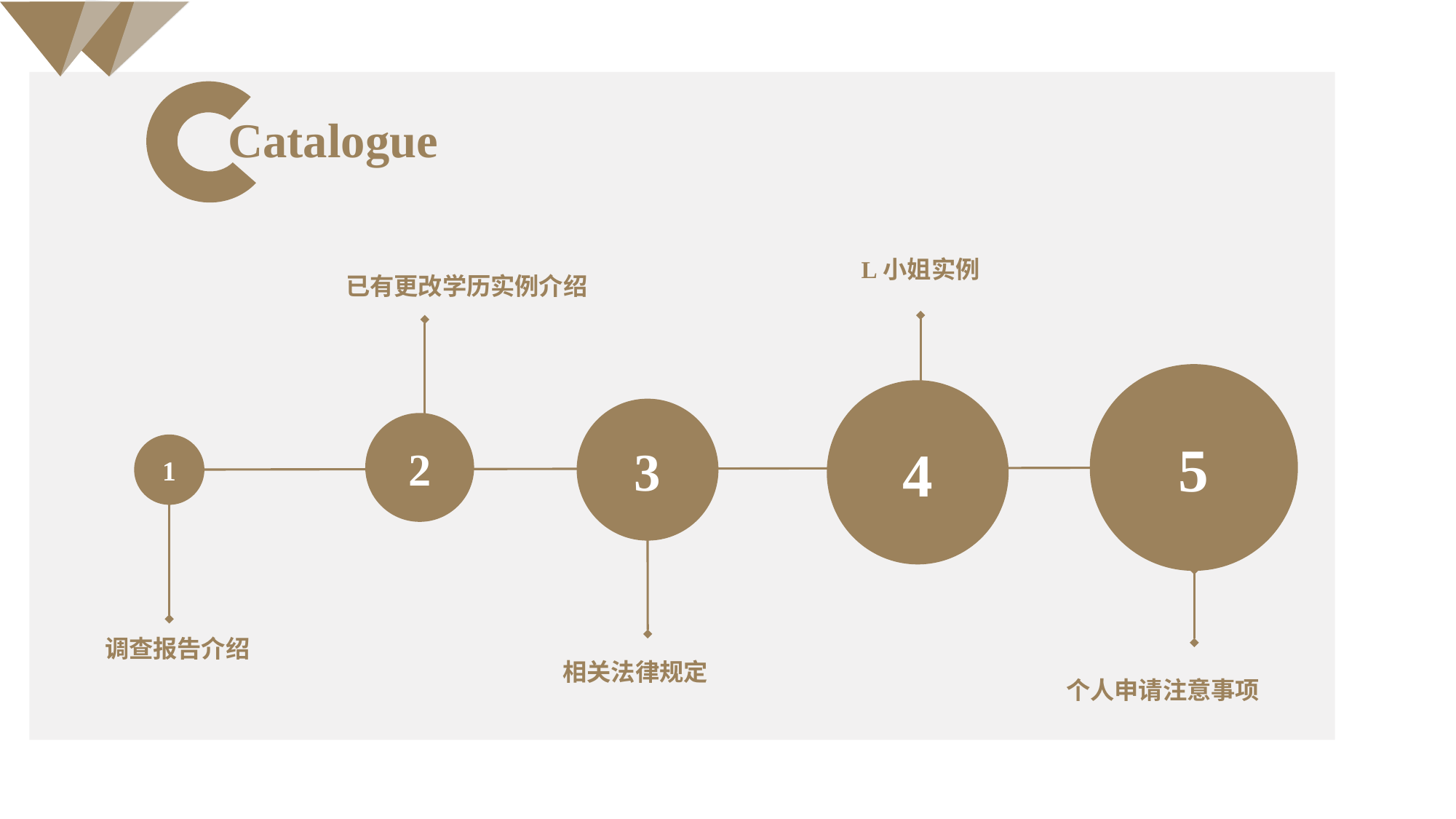

Catalogue
L小姐实例
已有更改学历实例介绍
5
4
3
2
1
调查报告介绍
相关法律规定
个人申请注意事项